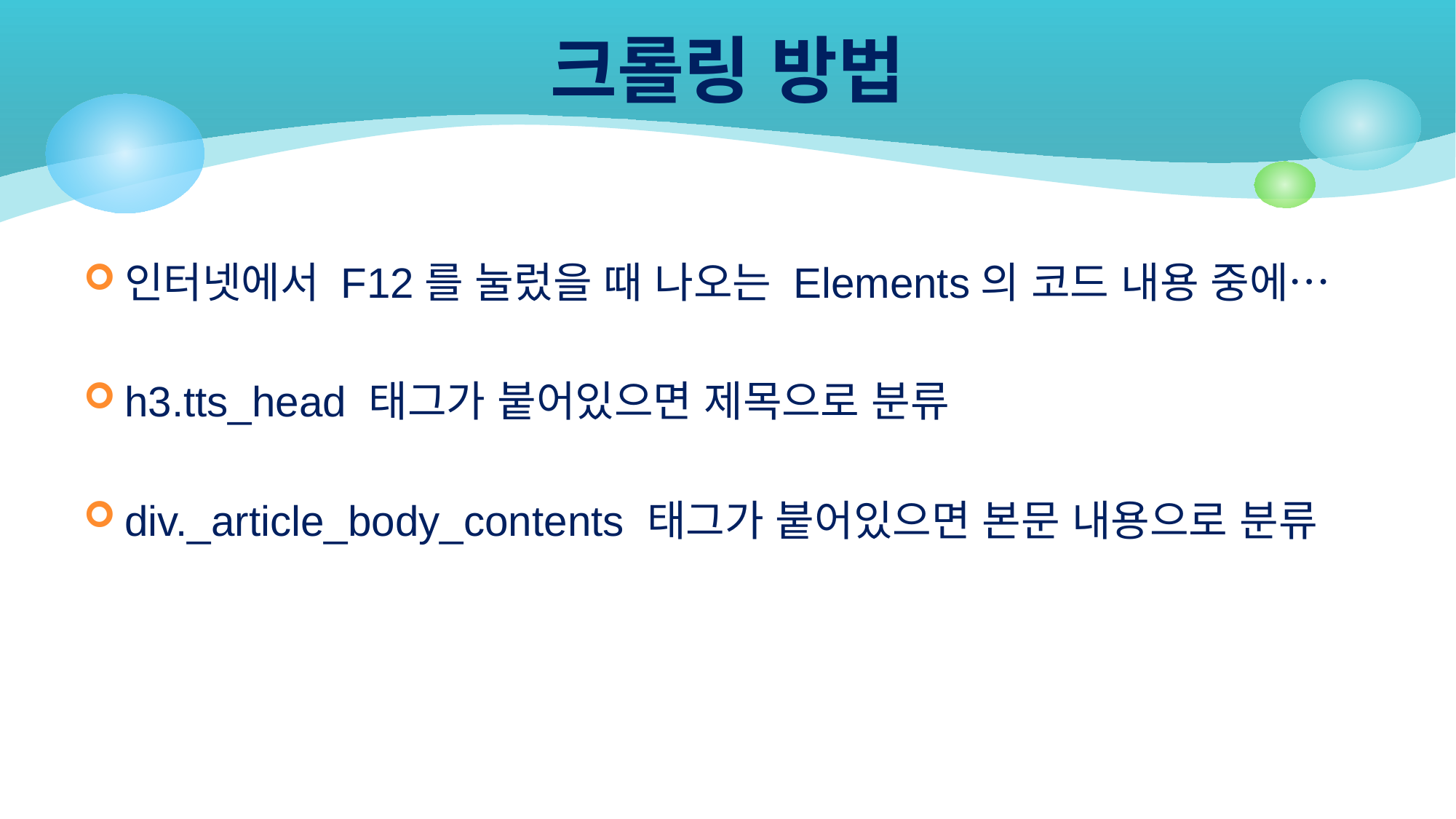

# 크롤링 방법
인터넷에서 F12를 눌렀을 때 나오는 Elements의 코드 내용 중에…

h3.tts_head 태그가 붙어있으면 제목으로 분류

div._article_body_contents 태그가 붙어있으면 본문 내용으로 분류